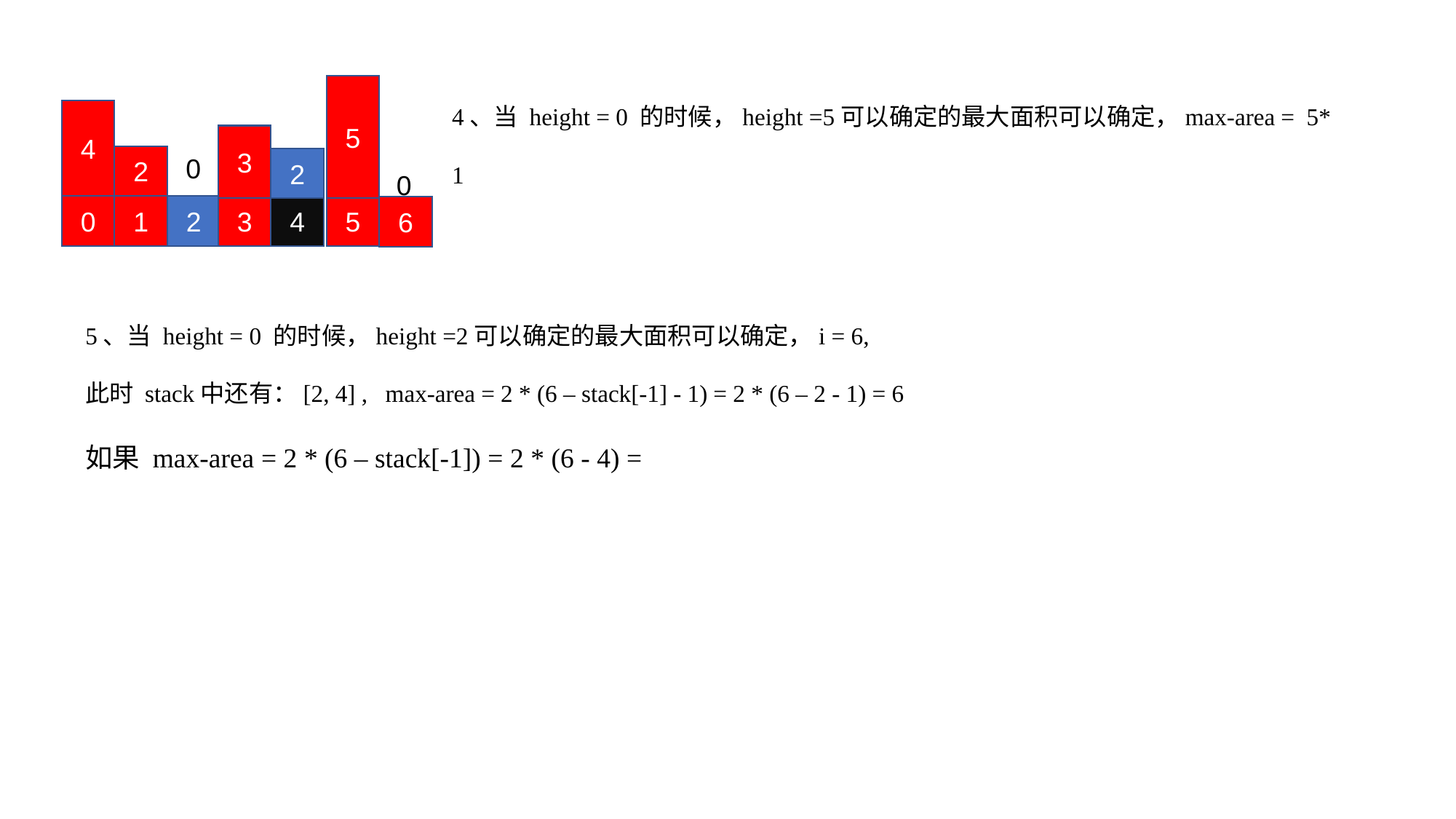

4、当 height = 0 的时候，height =5可以确定的最大面积可以确定，max-area =  5* 1
5
4
3
2
0
2
0
0
1
0
2
0
3
0
4
0
5
6
5、当 height = 0 的时候，height =2可以确定的最大面积可以确定，i = 6,
此时 stack中还有：[2, 4] ,   max-area = 2 * (6 – stack[-1] - 1) = 2 * (6 – 2 - 1) = 6
如果 max-area = 2 * (6 – stack[-1]) = 2 * (6 - 4) =